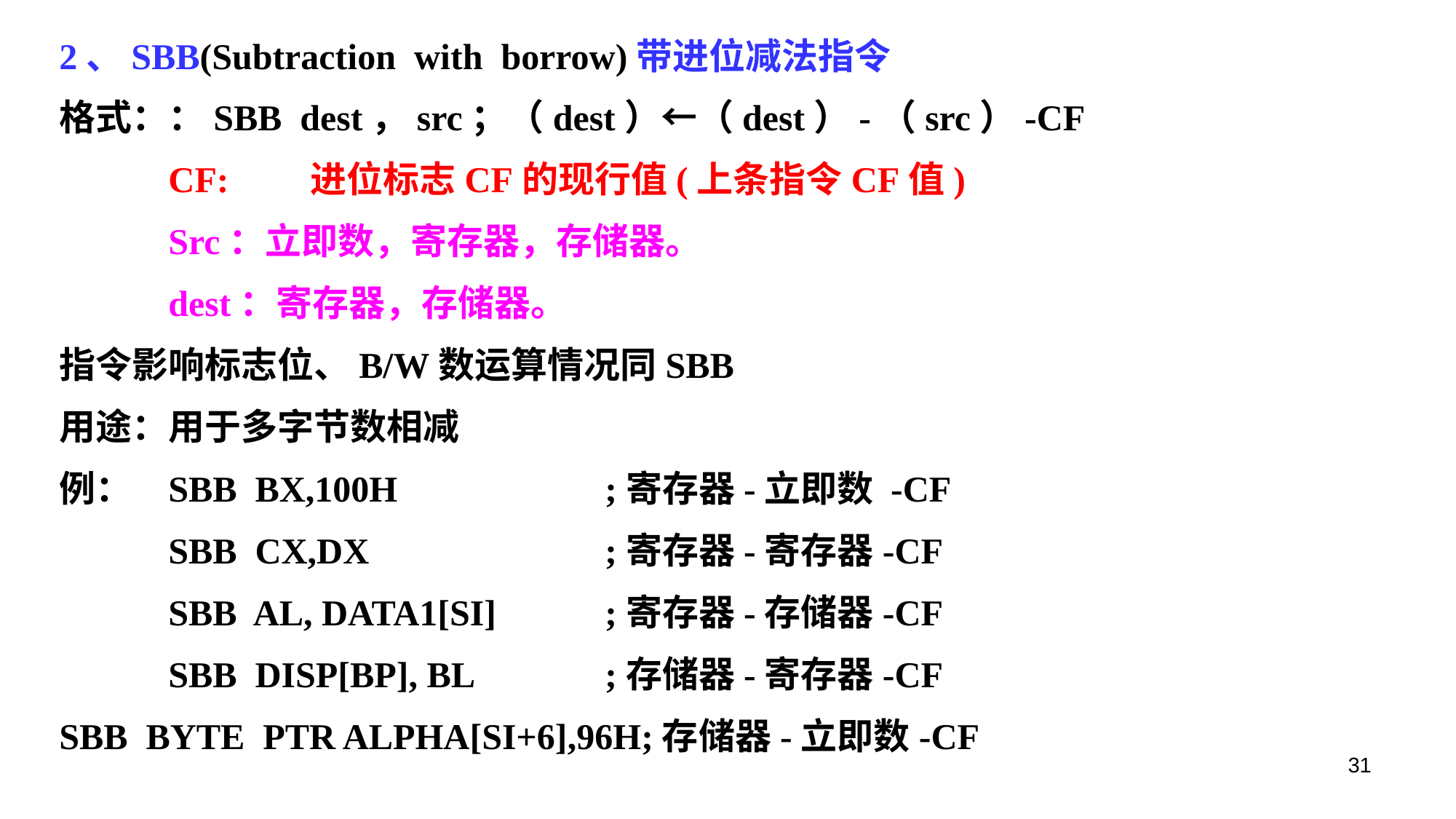

2、SBB(Subtraction  with  borrow)带进位减法指令
格式：：SBB  dest，src；（dest）←（dest）-（src）-CF
	CF:        进位标志CF的现行值(上条指令CF值)
	Src：立即数，寄存器，存储器。
	dest：寄存器，存储器。
指令影响标志位、B/W数运算情况同SBB
用途：用于多字节数相减
例：	SBB  BX,100H		;寄存器-立即数 -CF
	SBB  CX,DX			;寄存器-寄存器-CF
	SBB  AL, DATA1[SI]	;寄存器-存储器-CF
	SBB  DISP[BP], BL		;存储器-寄存器-CF
SBB  BYTE  PTR ALPHA[SI+6],96H;存储器-立即数-CF
31